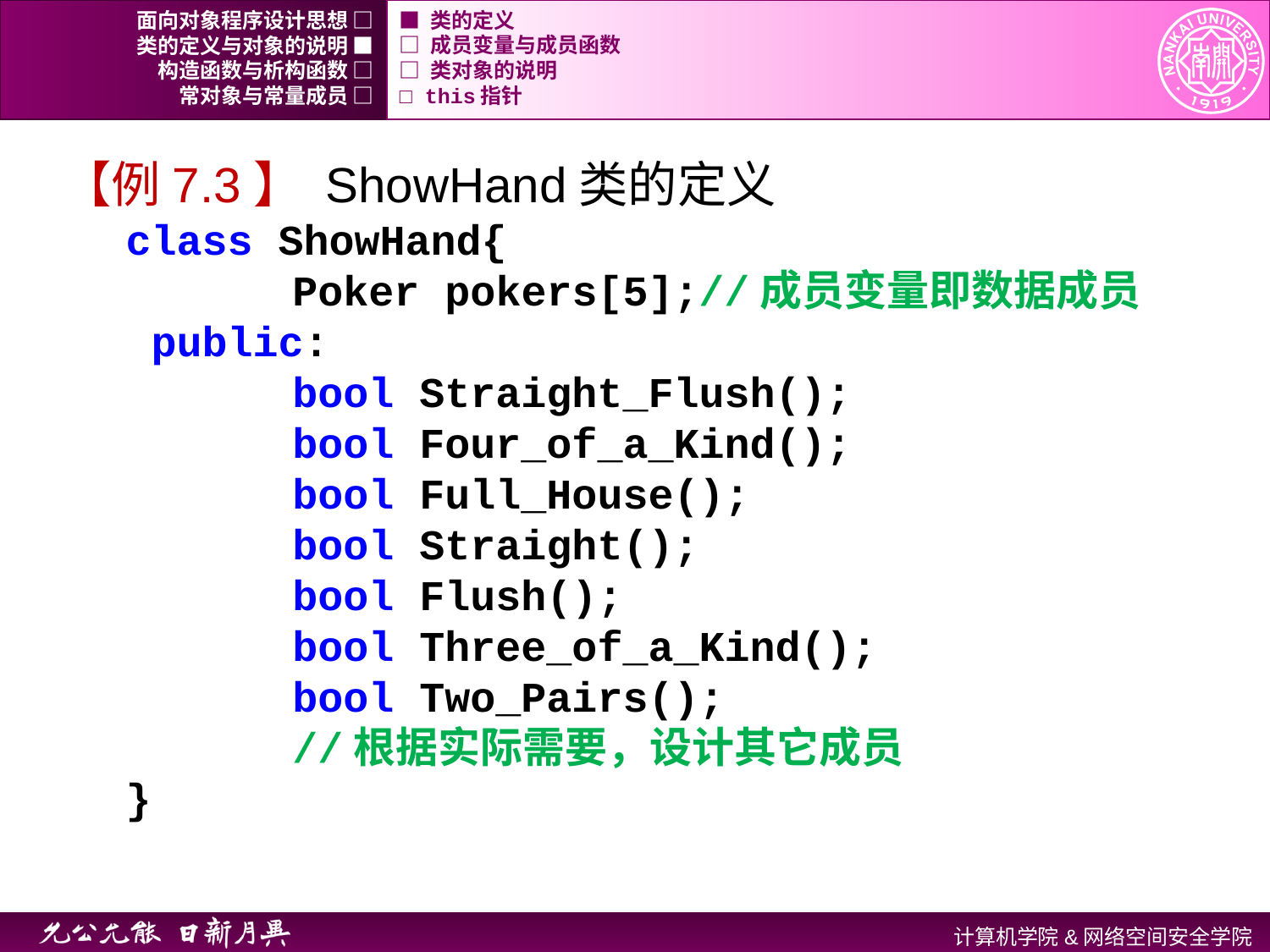

面向对象程序设计思想 □
■ 类的定义
类的定义与对象的说明 ■
□ 成员变量与成员函数
构造函数与析构函数 □
□ 类对象的说明
常对象与常量成员 □

□ this指针
【例7.3】 ShowHand类的定义
class ShowHand{
		Poker pokers[5];//成员变量即数据成员
 public:
		bool Straight_Flush();
		bool Four_of_a_Kind();
		bool Full_House();
		bool Straight();
		bool Flush();
		bool Three_of_a_Kind();
		bool Two_Pairs();
		//根据实际需要，设计其它成员
}